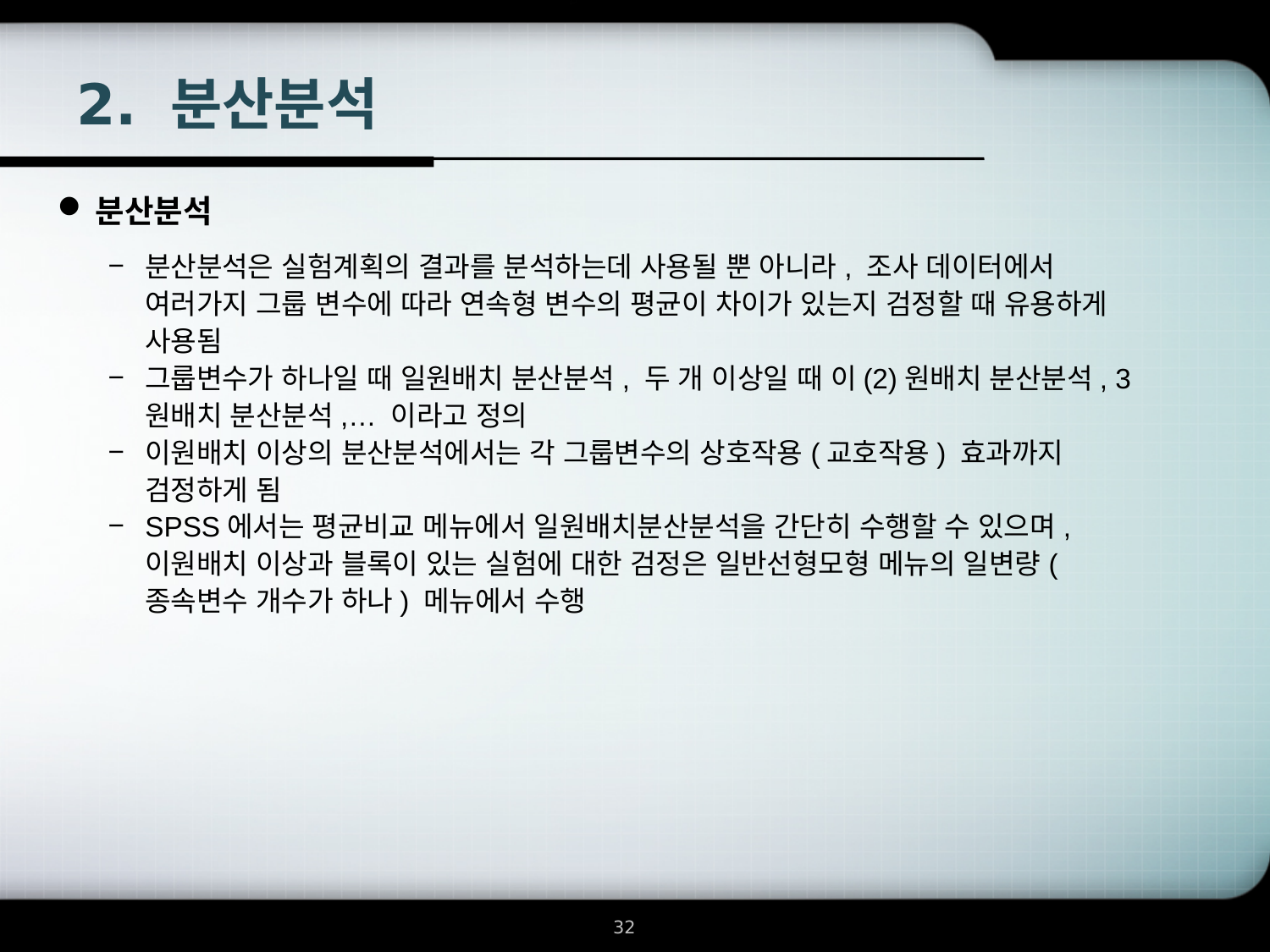

# 2. 분산분석
분산분석
분산분석은 실험계획의 결과를 분석하는데 사용될 뿐 아니라, 조사 데이터에서 여러가지 그룹 변수에 따라 연속형 변수의 평균이 차이가 있는지 검정할 때 유용하게 사용됨
그룹변수가 하나일 때 일원배치 분산분석, 두 개 이상일 때 이(2)원배치 분산분석, 3원배치 분산분석,… 이라고 정의
이원배치 이상의 분산분석에서는 각 그룹변수의 상호작용(교호작용) 효과까지 검정하게 됨
SPSS에서는 평균비교 메뉴에서 일원배치분산분석을 간단히 수행할 수 있으며, 이원배치 이상과 블록이 있는 실험에 대한 검정은 일반선형모형 메뉴의 일변량(종속변수 개수가 하나) 메뉴에서 수행

32